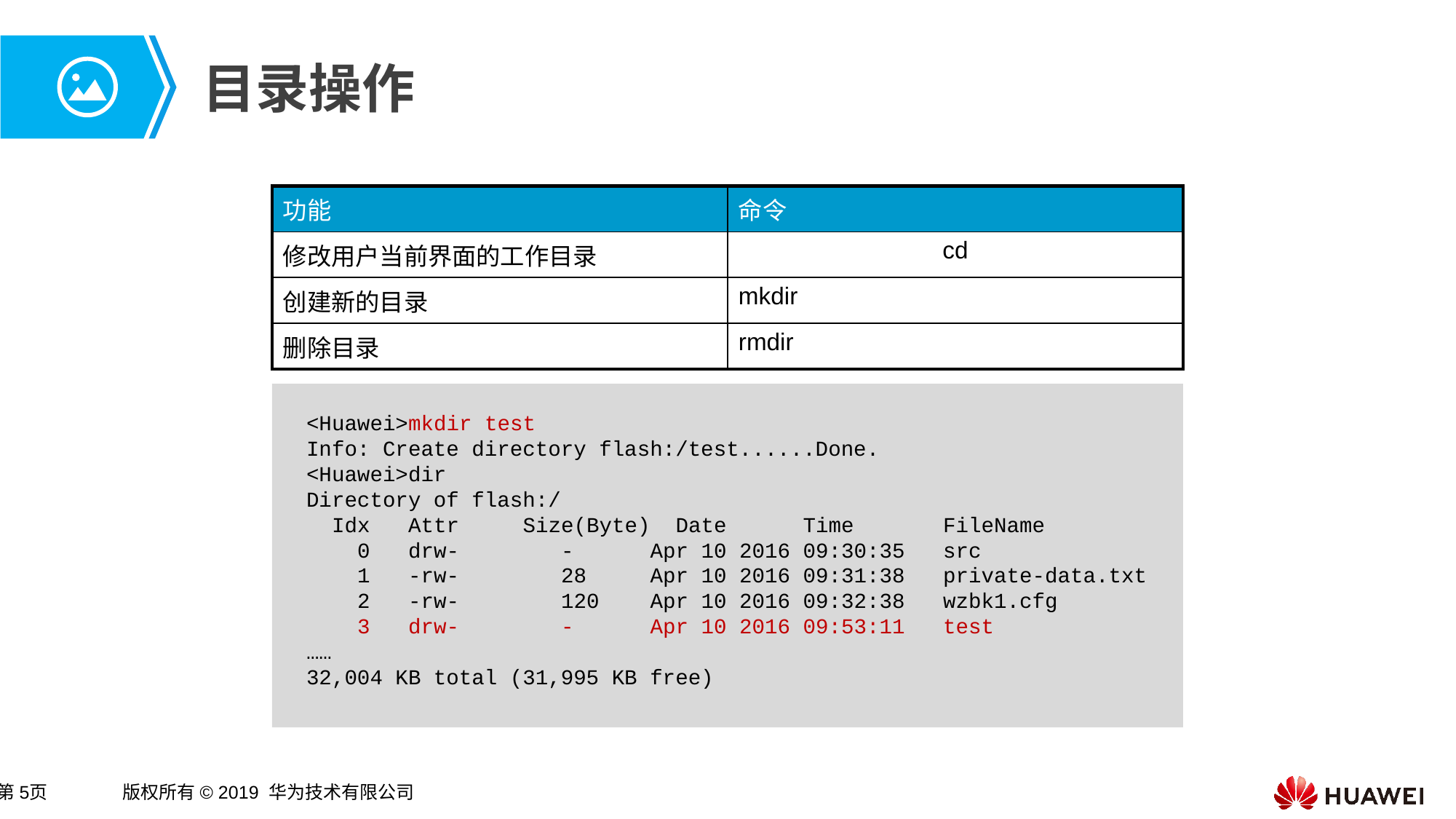

# 目录操作
| 功能 | 命令 |
| --- | --- |
| 修改用户当前界面的工作目录 | cd |
| 创建新的目录 | mkdir |
| 删除目录 | rmdir |

<Huawei>mkdir test
Info: Create directory flash:/test......Done.
<Huawei>dir
Directory of flash:/
  Idx   Attr     Size(Byte)  Date      Time       FileName
    0   drw-        -      Apr 10 2016 09:30:35   src
    1   -rw-        28     Apr 10 2016 09:31:38   private-data.txt
    2   -rw-        120    Apr 10 2016 09:32:38   wzbk1.cfg
    3   drw-        -      Apr 10 2016 09:53:11   test
……
32,004 KB total (31,995 KB free)